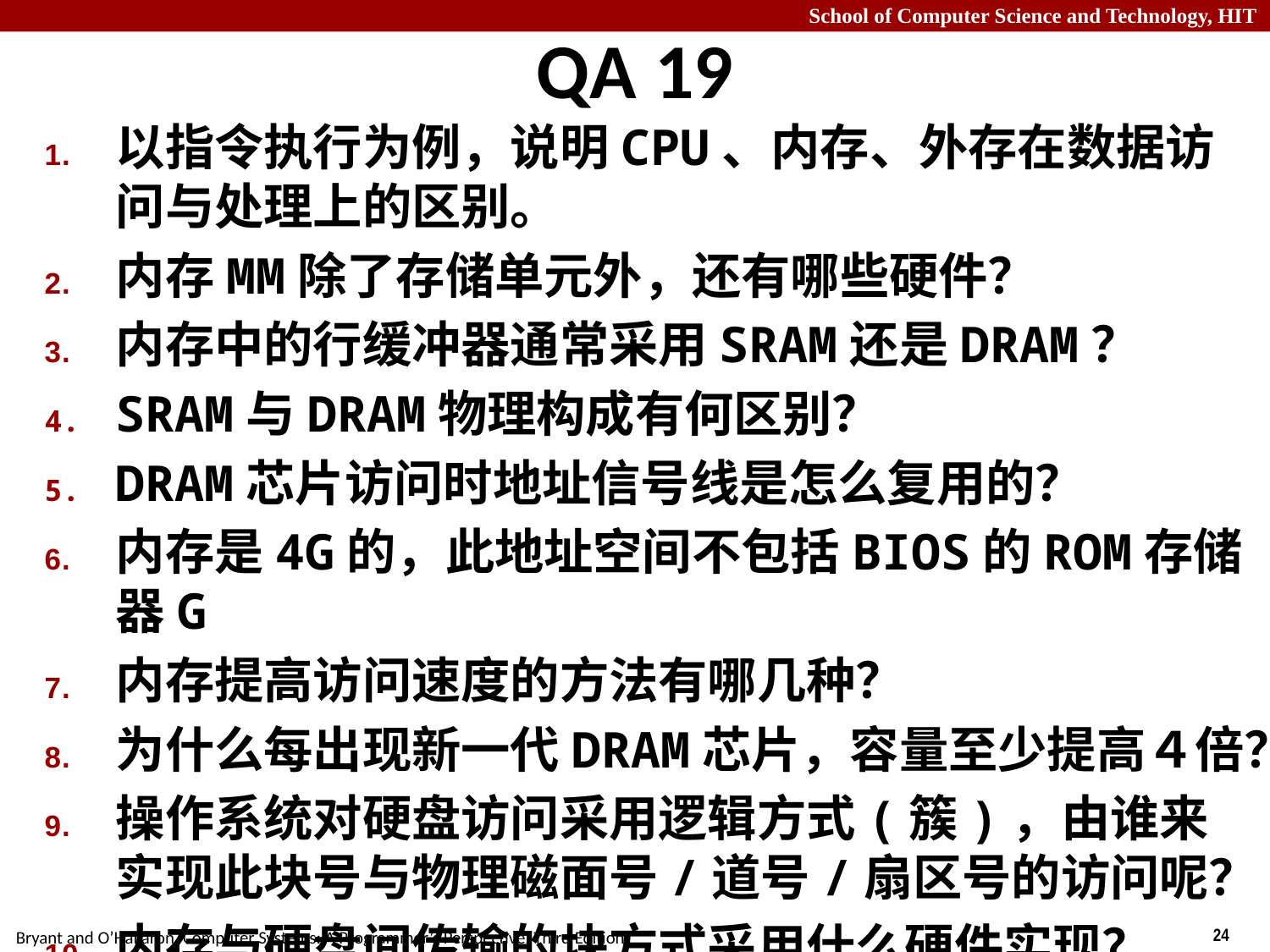

# QA 19
以指令执行为例，说明CPU、内存、外存在数据访问与处理上的区别。
内存MM除了存储单元外，还有哪些硬件？
内存中的行缓冲器通常采用SRAM还是DRAM？
SRAM与DRAM物理构成有何区别？
DRAM芯片访问时地址信号线是怎么复用的？
内存是4G的，此地址空间不包括BIOS的ROM存储器G
内存提高访问速度的方法有哪几种？
为什么每出现新一代DRAM芯片，容量至少提高４倍？
操作系统对硬盘访问采用逻辑方式(簇)，由谁来实现此块号与物理磁面号/道号/扇区号的访问呢？
内存与硬盘间传输的块方式采用什么硬件实现？